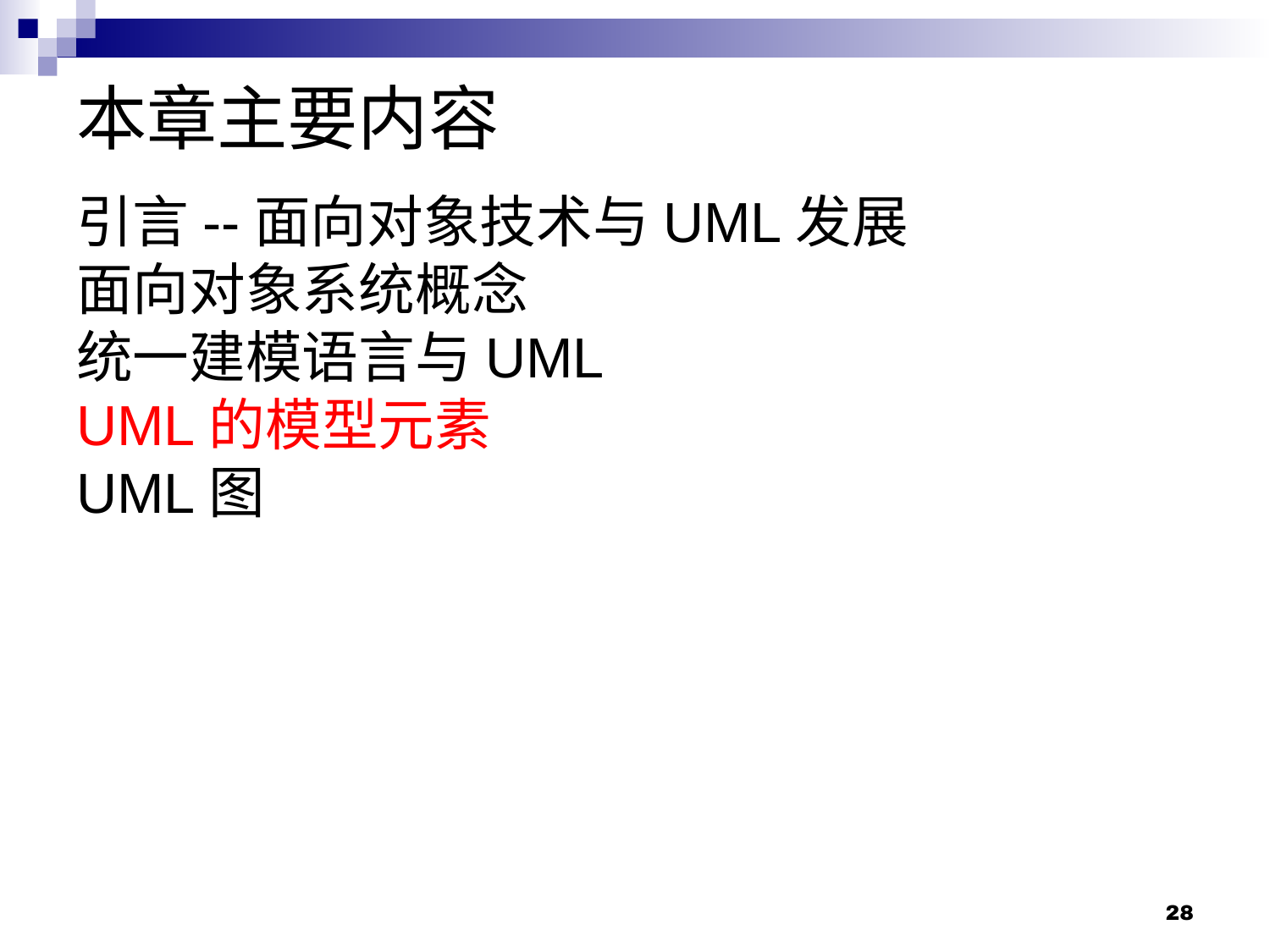

# 本章主要内容
引言--面向对象技术与UML发展
面向对象系统概念
统一建模语言与UML
UML的模型元素
UML图
28